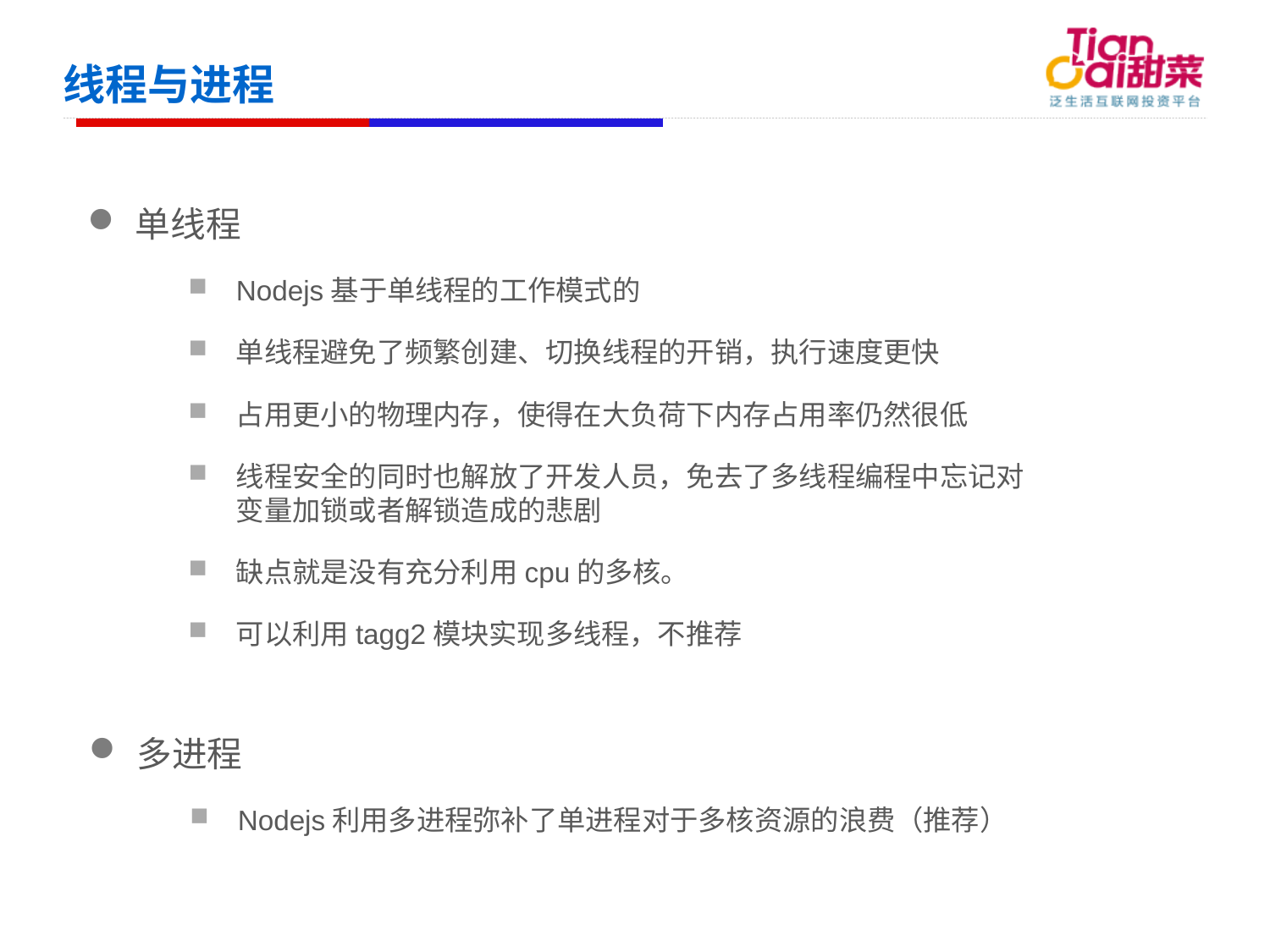

# 线程与进程
单线程
Nodejs基于单线程的工作模式的
单线程避免了频繁创建、切换线程的开销，执行速度更快
占用更小的物理内存，使得在大负荷下内存占用率仍然很低
线程安全的同时也解放了开发人员，免去了多线程编程中忘记对变量加锁或者解锁造成的悲剧
缺点就是没有充分利用cpu的多核。
可以利用tagg2模块实现多线程，不推荐

多进程
Nodejs利用多进程弥补了单进程对于多核资源的浪费（推荐）